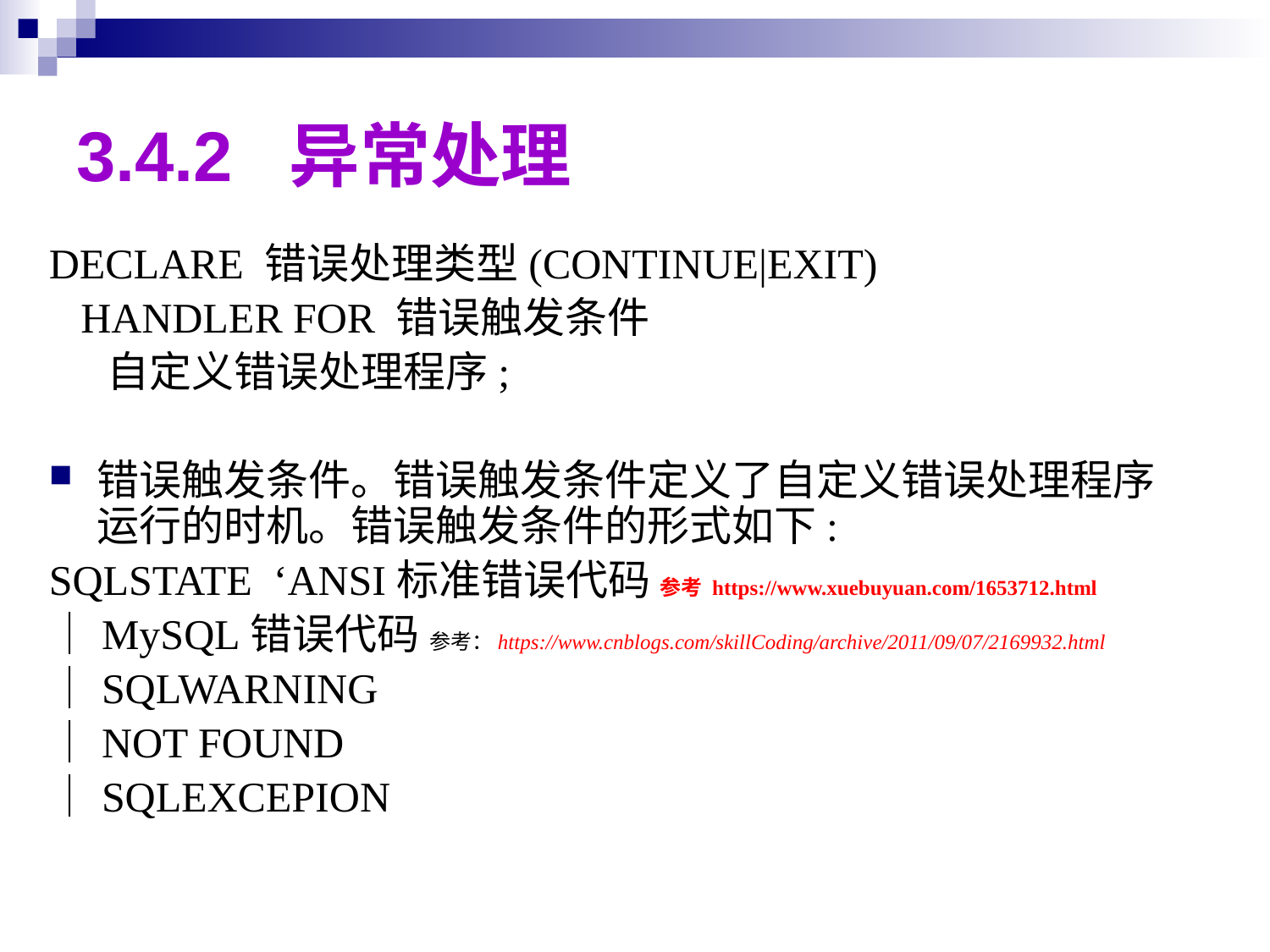

# 3.4.2  异常处理
DECLARE 错误处理类型(CONTINUE|EXIT)
   HANDLER FOR 错误触发条件
     自定义错误处理程序;

错误触发条件。错误触发条件定义了自定义错误处理程序运行的时机。错误触发条件的形式如下:
SQLSTATE  ‘ANSI标准错误代码 参考 https://www.xuebuyuan.com/1653712.html
｜MySQL错误代码 参考：https://www.cnblogs.com/skillCoding/archive/2011/09/07/2169932.html
｜SQLWARNING
｜NOT FOUND
｜SQLEXCEPION